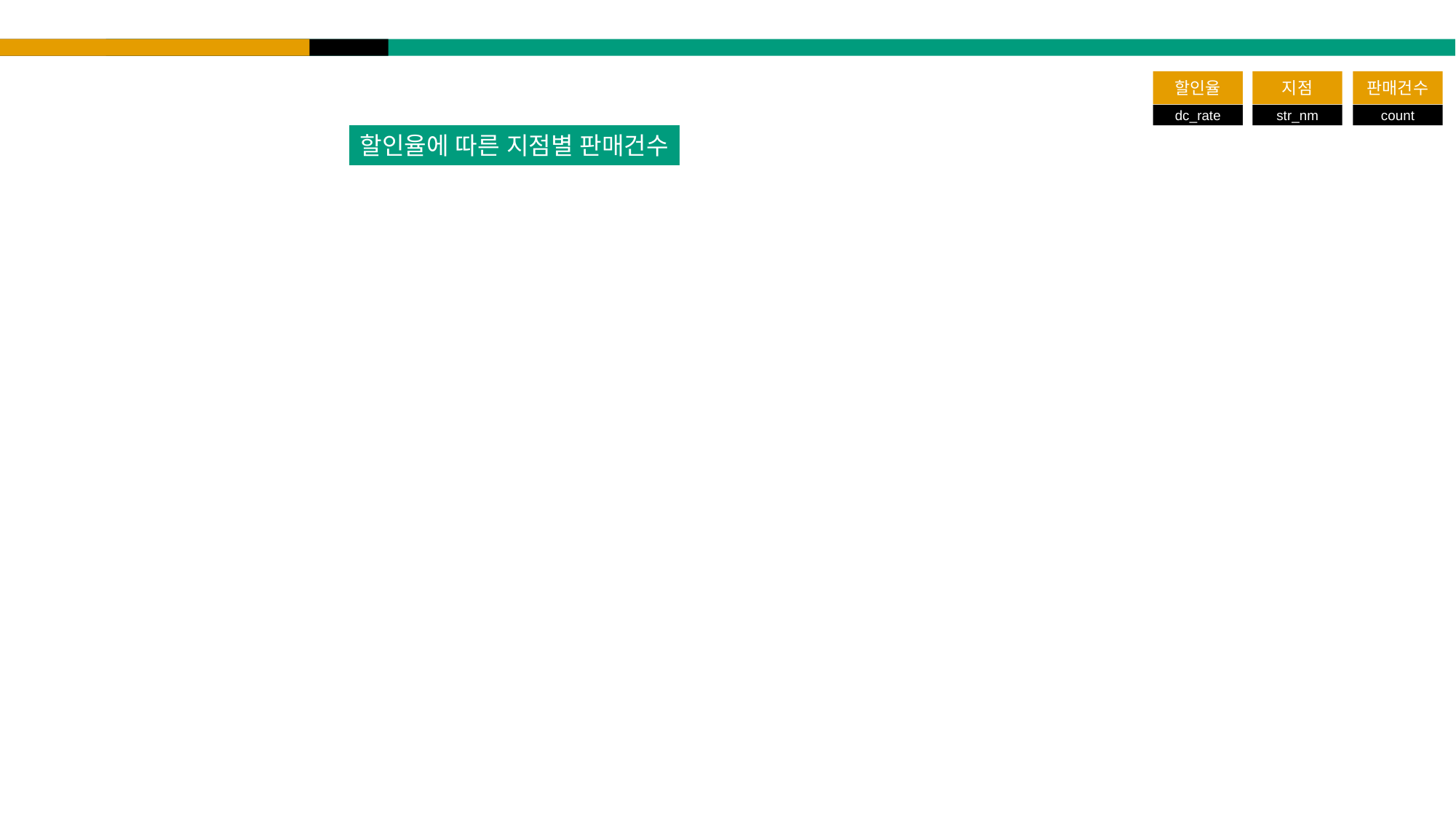

할인율
지점
판매건수
dc_rate
str_nm
count
할인율에 따른 지점별 판매건수